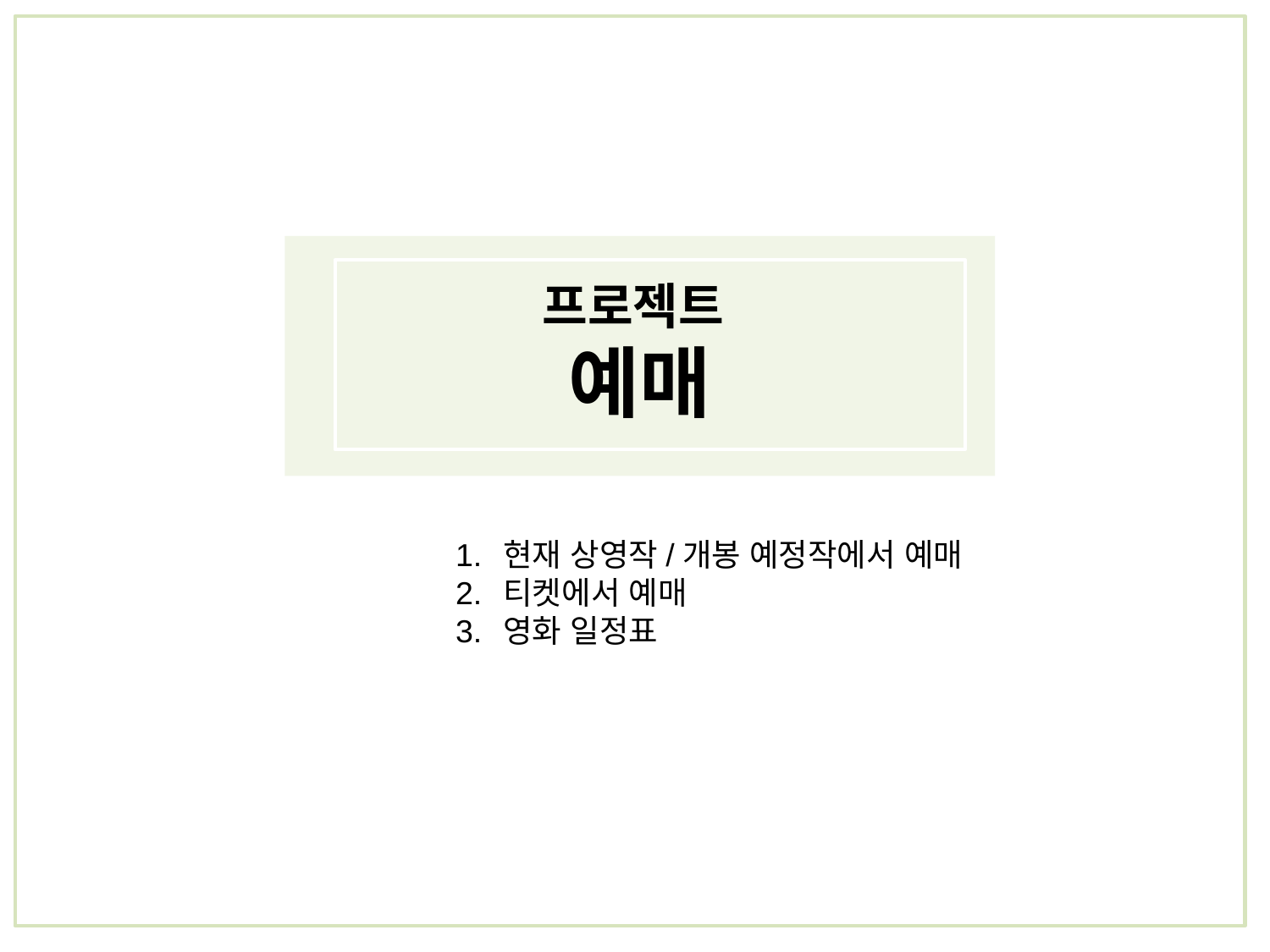

프로젝트
예매

현재 상영작/개봉 예정작에서 예매
티켓에서 예매
영화 일정표